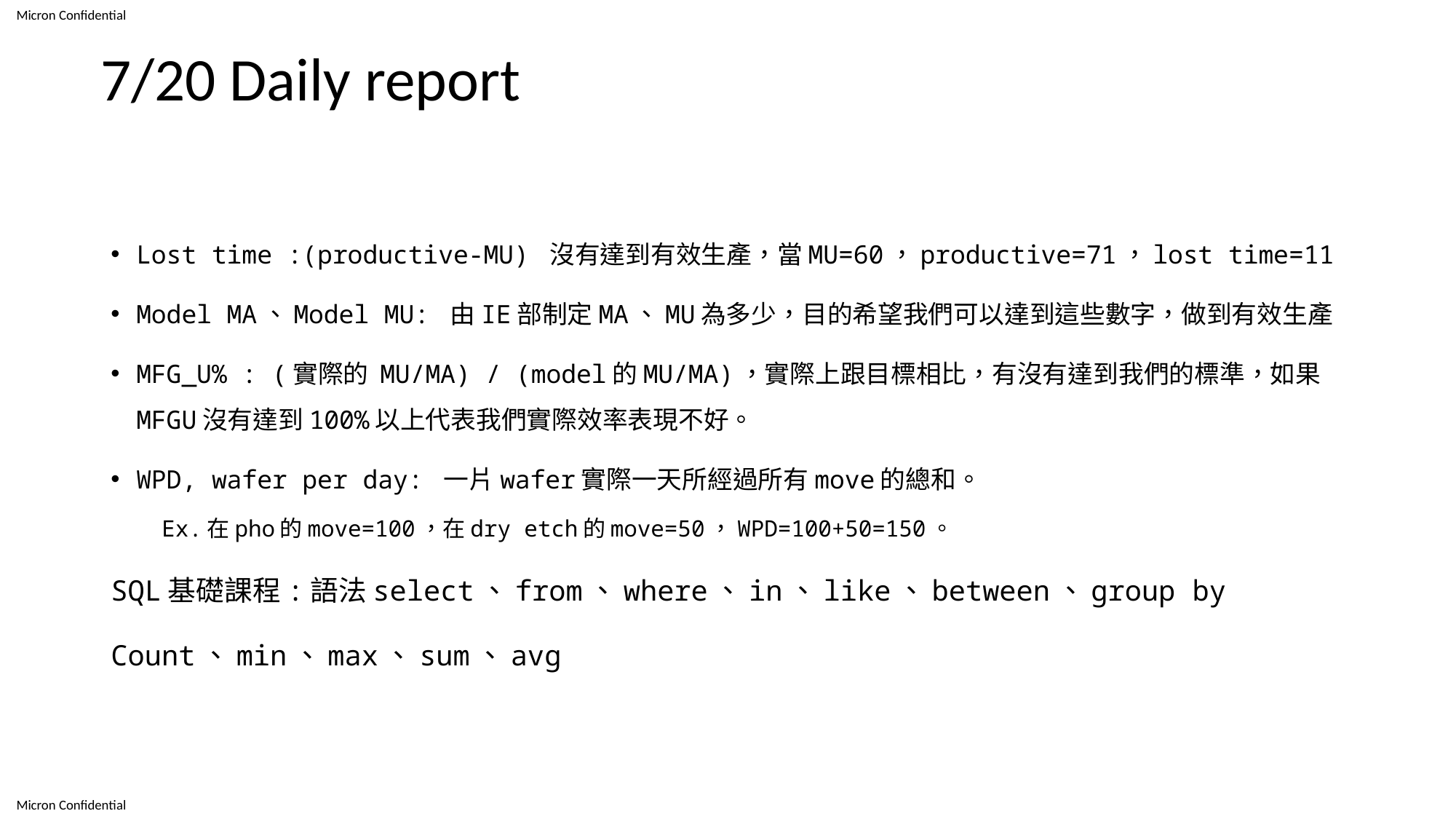

# 7/20 Daily report
Lost time :(productive-MU) 沒有達到有效生產，當MU=60，productive=71，lost time=11
Model MA、Model MU: 由IE部制定MA、MU為多少，目的希望我們可以達到這些數字，做到有效生產
MFG_U% : (實際的 MU/MA) / (model的MU/MA)，實際上跟目標相比，有沒有達到我們的標準，如果MFGU沒有達到100%以上代表我們實際效率表現不好。
WPD, wafer per day: 一片wafer實際一天所經過所有move的總和。
Ex.在pho的move=100，在dry etch的move=50，WPD=100+50=150。
SQL基礎課程:語法select、from、where、in、like、between、group by
Count、min、max、sum、avg